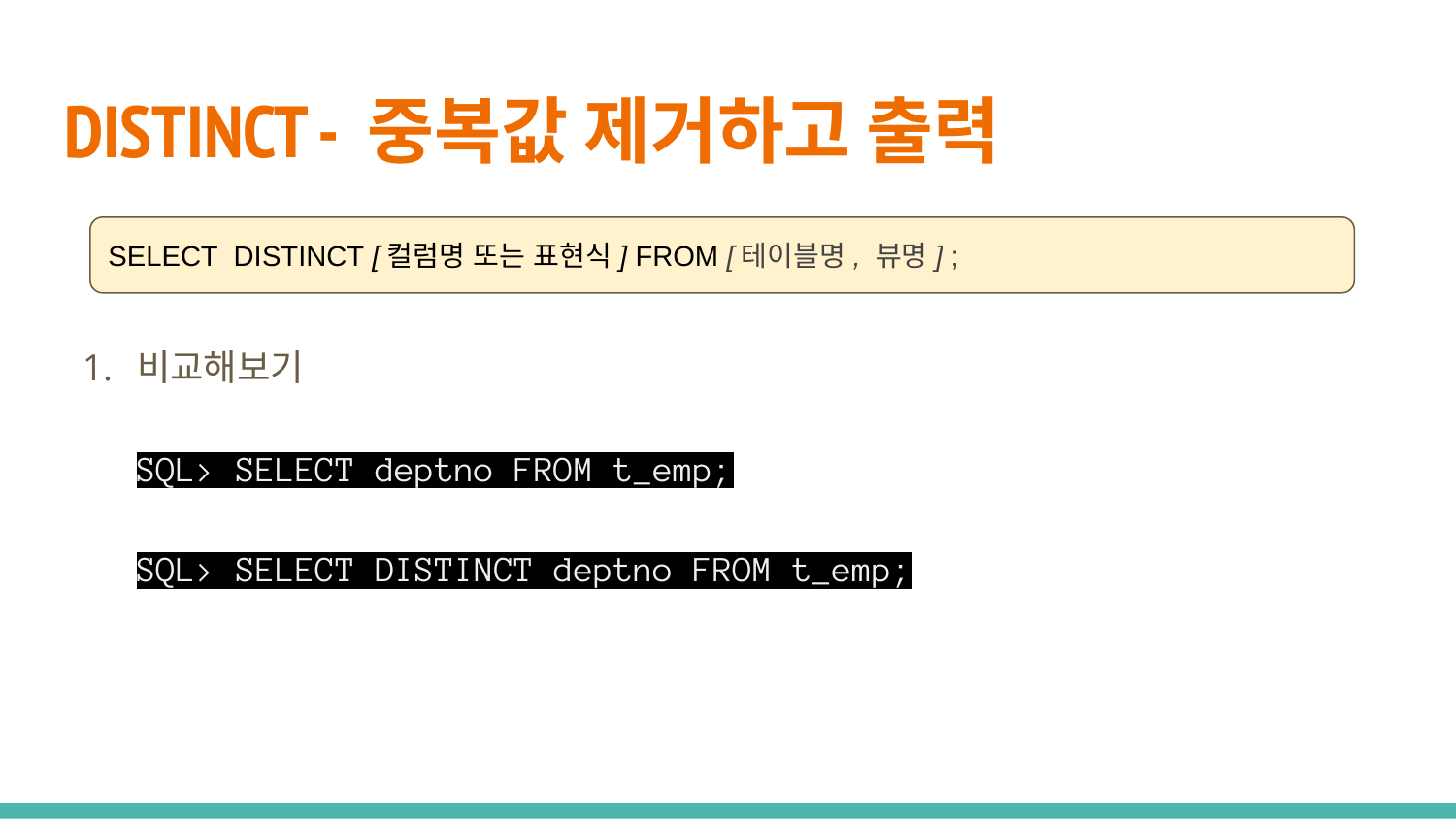

# DISTINCT - 중복값 제거하고 출력

비교해보기
SQL> SELECT deptno FROM t_emp;
SQL> SELECT DISTINCT deptno FROM t_emp;
SELECT  DISTINCT [컬럼명 또는 표현식] FROM [테이블명, 뷰명] ;